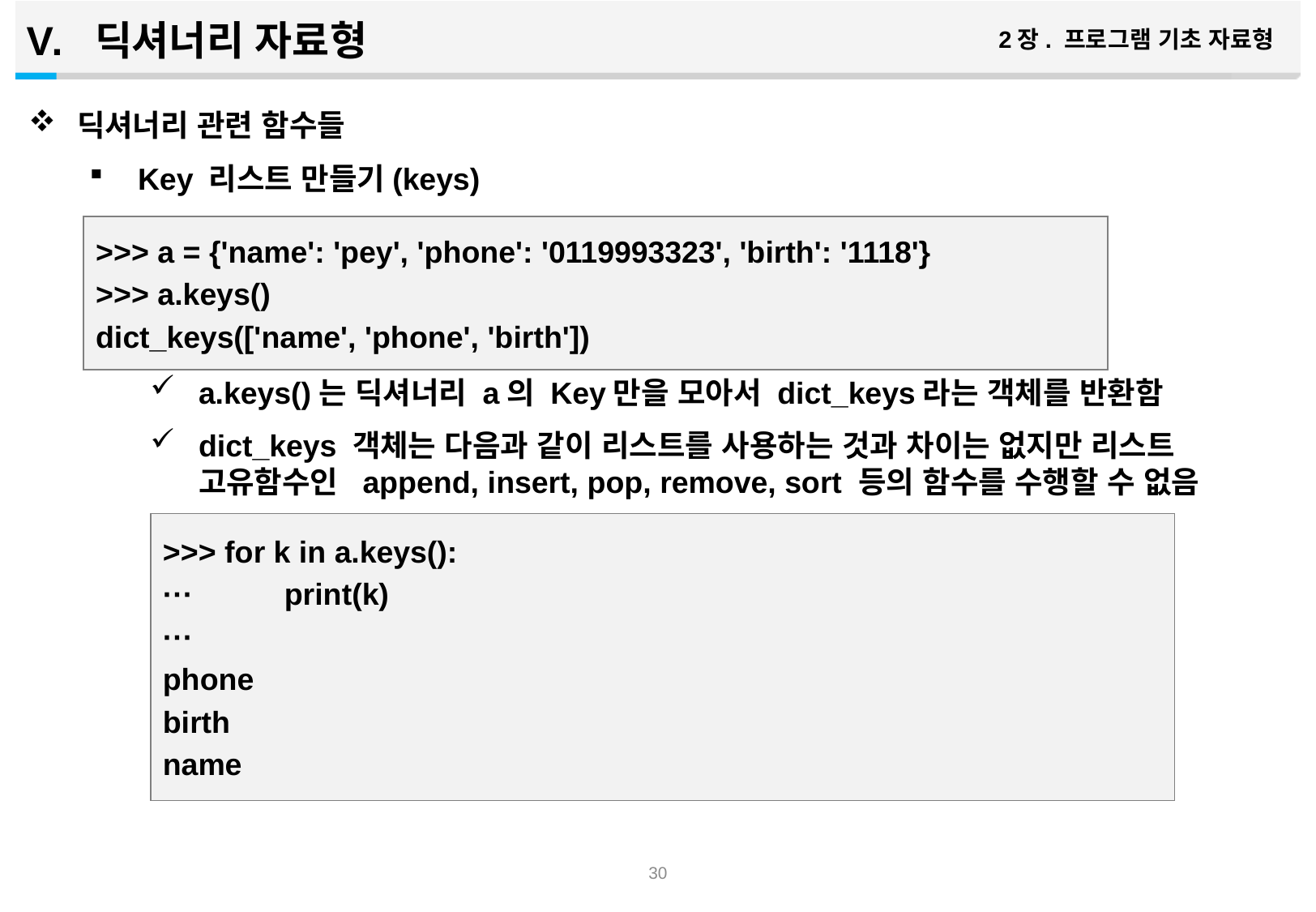

딕셔너리 자료형
2장. 프로그램 기초 자료형
딕셔너리 관련 함수들
Key 리스트 만들기(keys)

a.keys()는 딕셔너리 a의 Key만을 모아서 dict_keys라는 객체를 반환함
dict_keys 객체는 다음과 같이 리스트를 사용하는 것과 차이는 없지만 리스트 고유함수인  append, insert, pop, remove, sort 등의 함수를 수행할 수 없음

>>> a = {'name': 'pey', 'phone': '0119993323', 'birth': '1118'}
>>> a.keys()
dict_keys(['name', 'phone', 'birth'])
>>> for k in a.keys():
···	print(k)
···
phone
birth
name
30